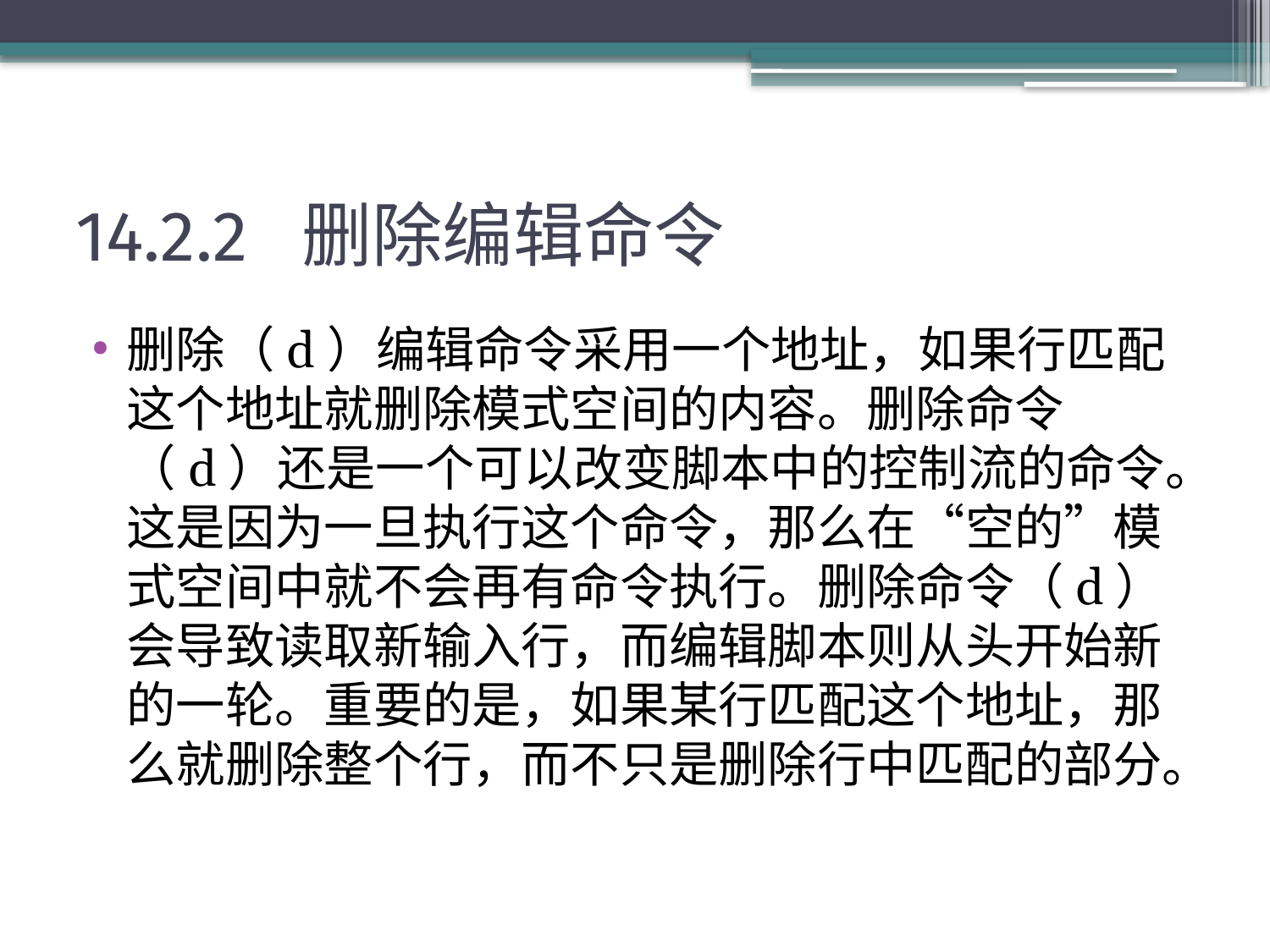

# 14.2.2  删除编辑命令
删除（d）编辑命令采用一个地址，如果行匹配这个地址就删除模式空间的内容。删除命令（d）还是一个可以改变脚本中的控制流的命令。这是因为一旦执行这个命令，那么在“空的”模式空间中就不会再有命令执行。删除命令（d）会导致读取新输入行，而编辑脚本则从头开始新的一轮。重要的是，如果某行匹配这个地址，那么就删除整个行，而不只是删除行中匹配的部分。